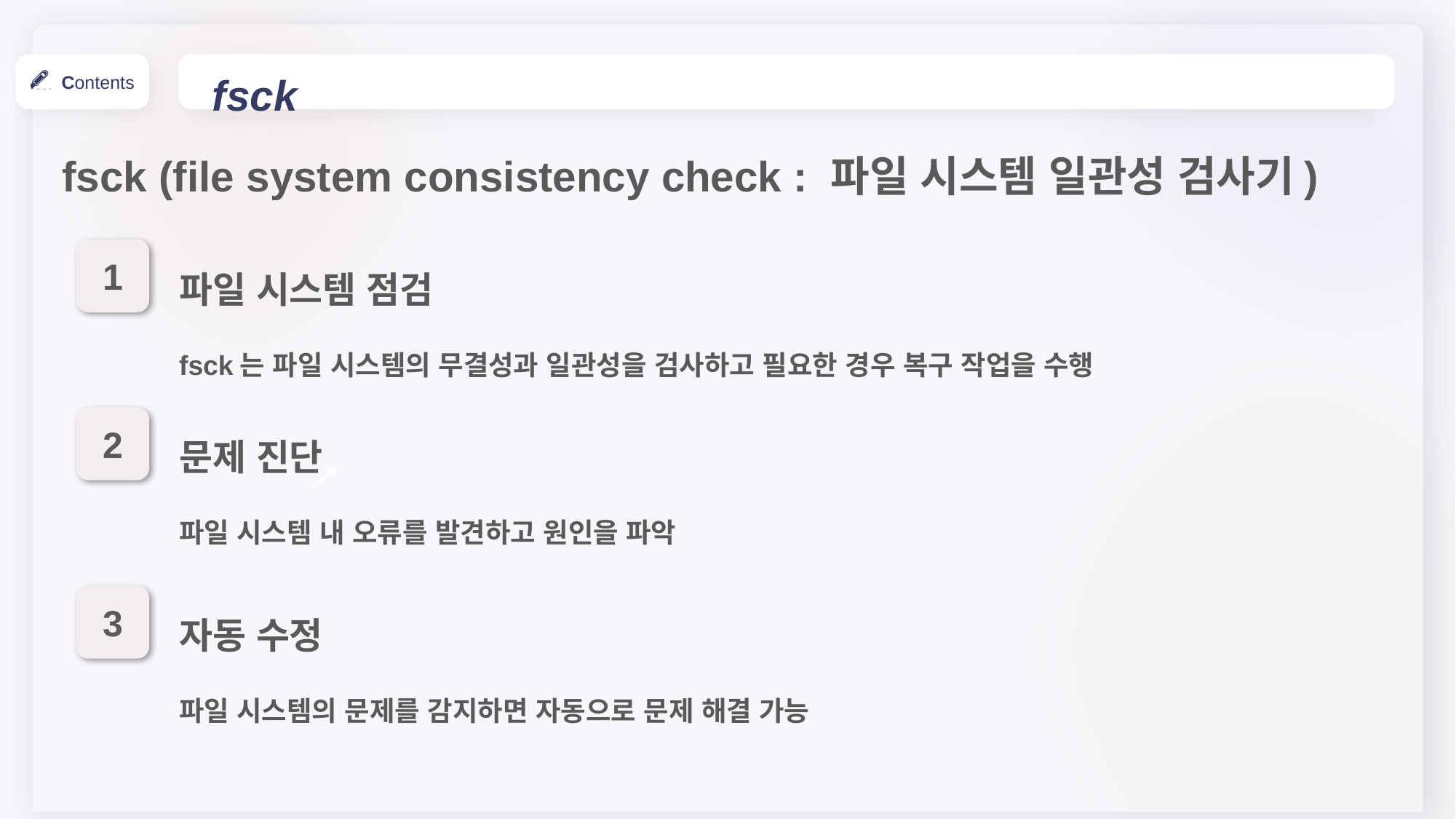

fsck
Contents

fsck (file system consistency check : 파일 시스템 일관성 검사기)
1
파일 시스템 점검
fsck는 파일 시스템의 무결성과 일관성을 검사하고 필요한 경우 복구 작업을 수행
2
문제 진단
파일 시스템 내 오류를 발견하고 원인을 파악
3
자동 수정
파일 시스템의 문제를 감지하면 자동으로 문제 해결 가능